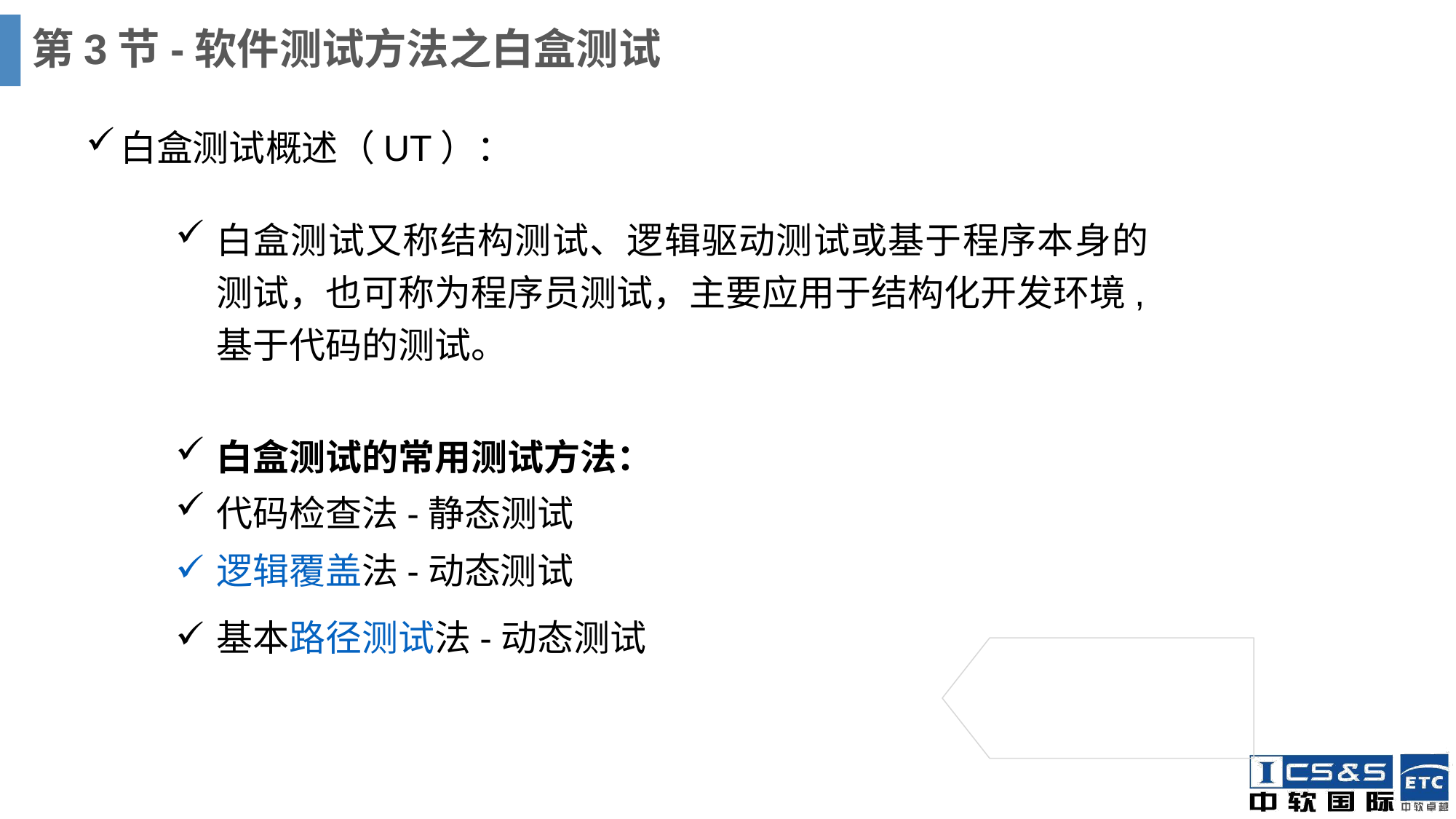

# 第3节-软件测试方法之白盒测试
白盒测试概述（UT）：
白盒测试又称结构测试、逻辑驱动测试或基于程序本身的测试，也可称为程序员测试，主要应用于结构化开发环境,基于代码的测试。

白盒测试的常用测试方法：
代码检查法-静态测试
逻辑覆盖法-动态测试
基本路径测试法-动态测试